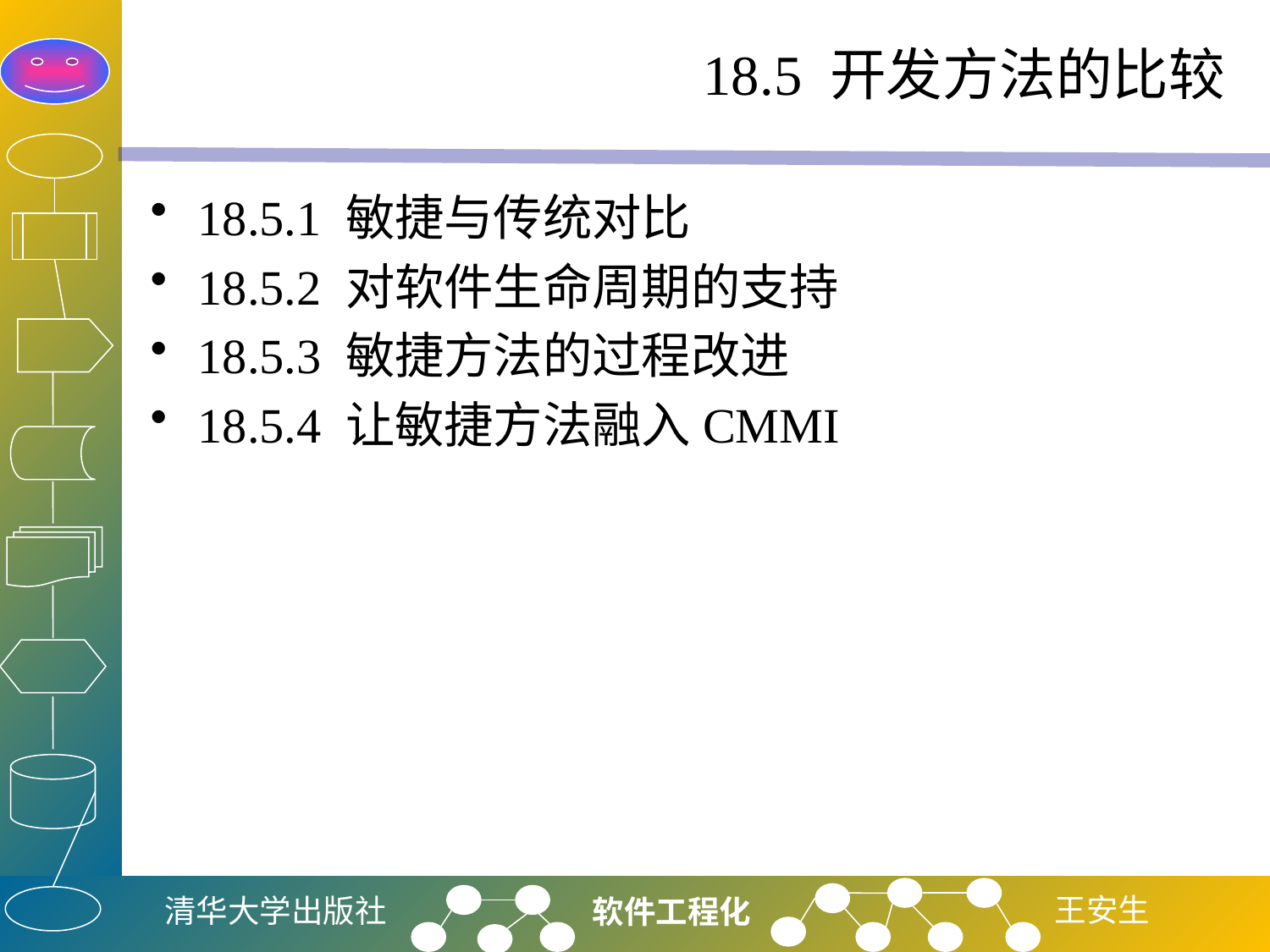

# 18.5 开发方法的比较
18.5.1 敏捷与传统对比
18.5.2 对软件生命周期的支持
18.5.3 敏捷方法的过程改进
18.5.4 让敏捷方法融入CMMI